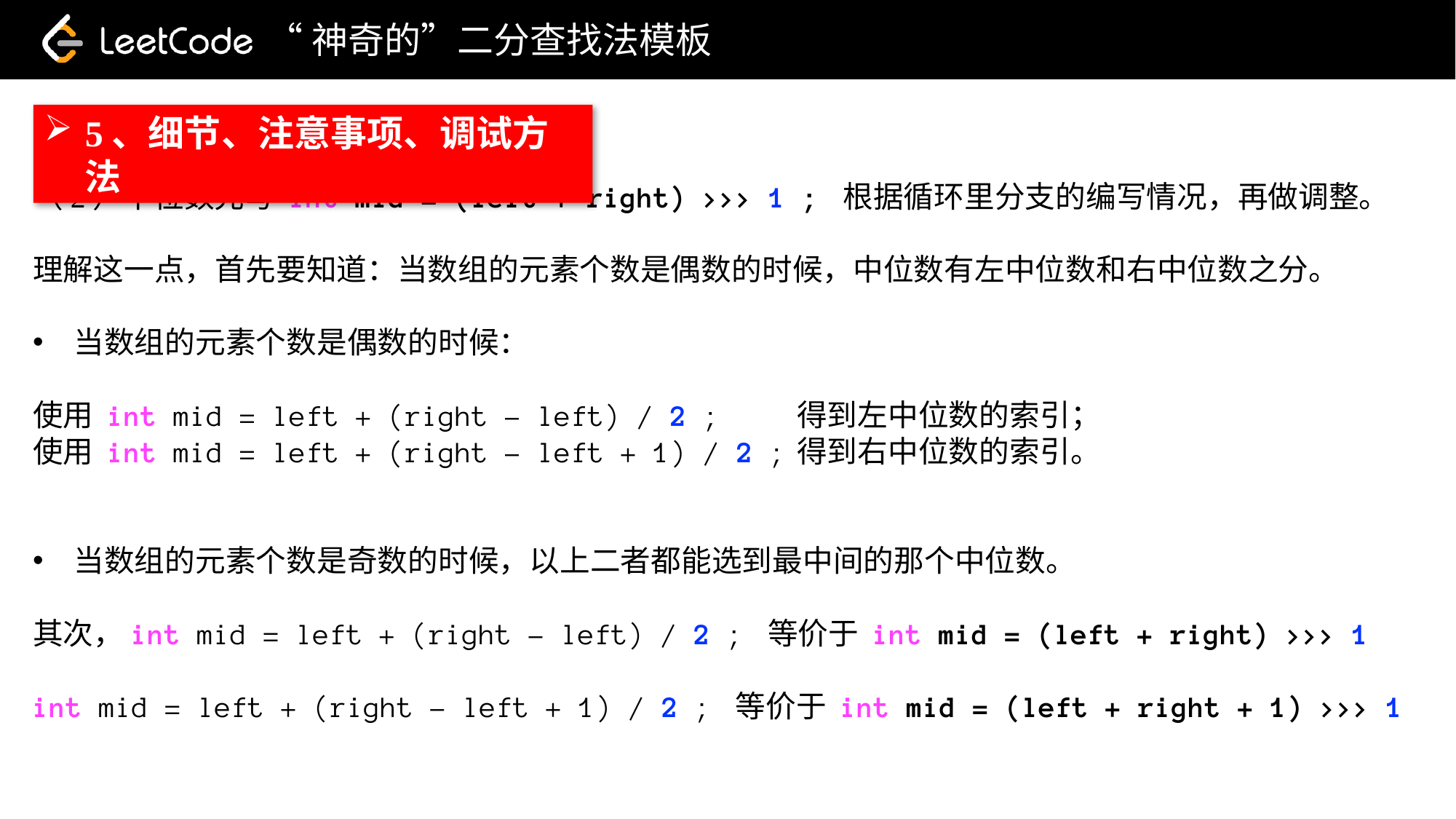

“神奇的”二分查找法模板
5、细节、注意事项、调试方法
（2）中位数先写 int mid = (left + right) >>> 1 ; 根据循环里分支的编写情况，再做调整。

理解这一点，首先要知道：当数组的元素个数是偶数的时候，中位数有左中位数和右中位数之分。

当数组的元素个数是偶数的时候：

使用 int mid = left + (right - left) / 2 ; 	得到左中位数的索引；
使用 int mid = left + (right - left + 1) / 2 ; 	得到右中位数的索引。

当数组的元素个数是奇数的时候，以上二者都能选到最中间的那个中位数。

其次，int mid = left + (right - left) / 2 ; 等价于 int mid = (left + right) >>> 1

int mid = left + (right - left + 1) / 2 ; 等价于 int mid = (left + right + 1) >>> 1